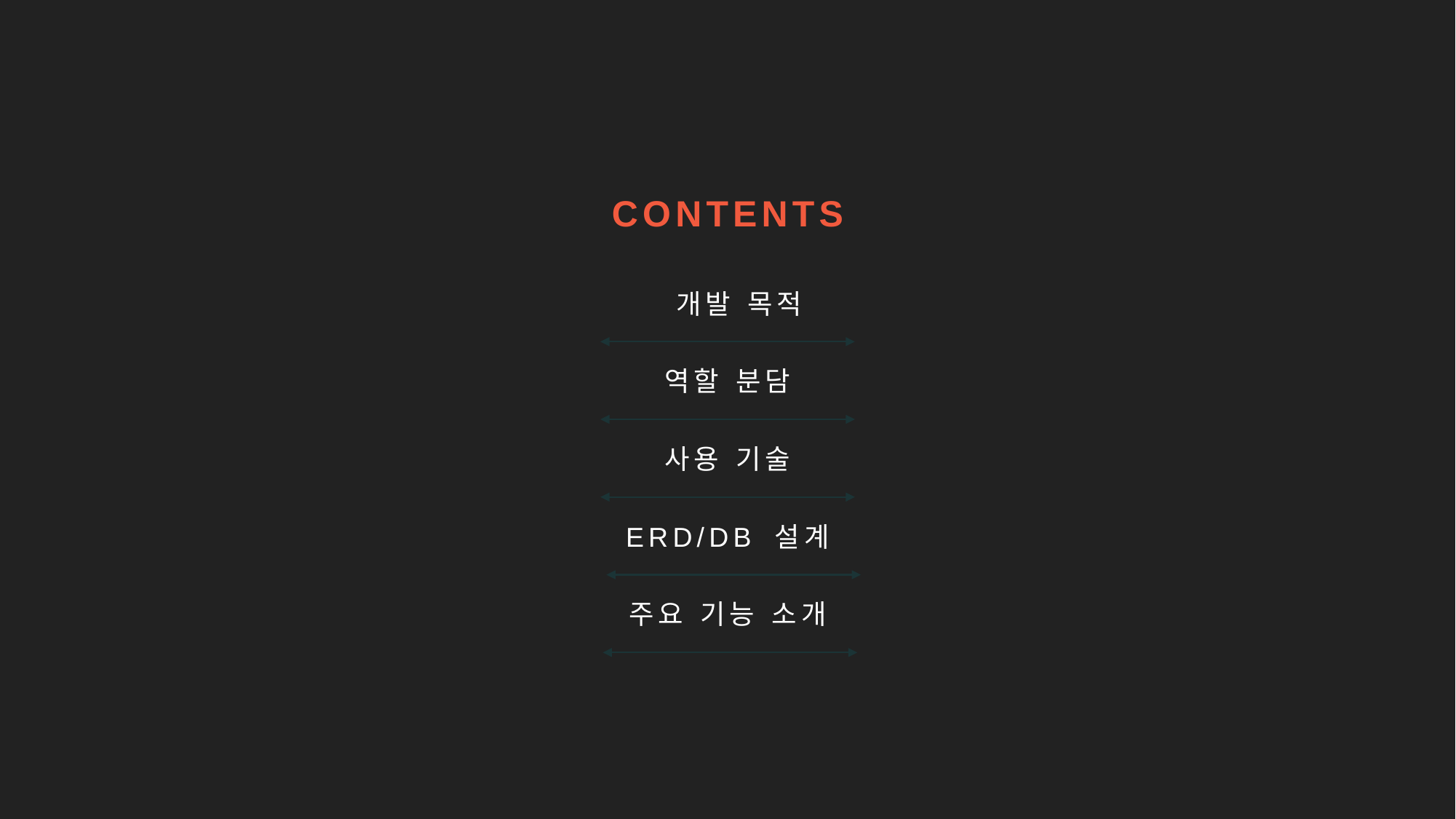

CONTENTS
개발 목적
역할 분담
사용 기술
ERD/DB 설계
주요 기능 소개